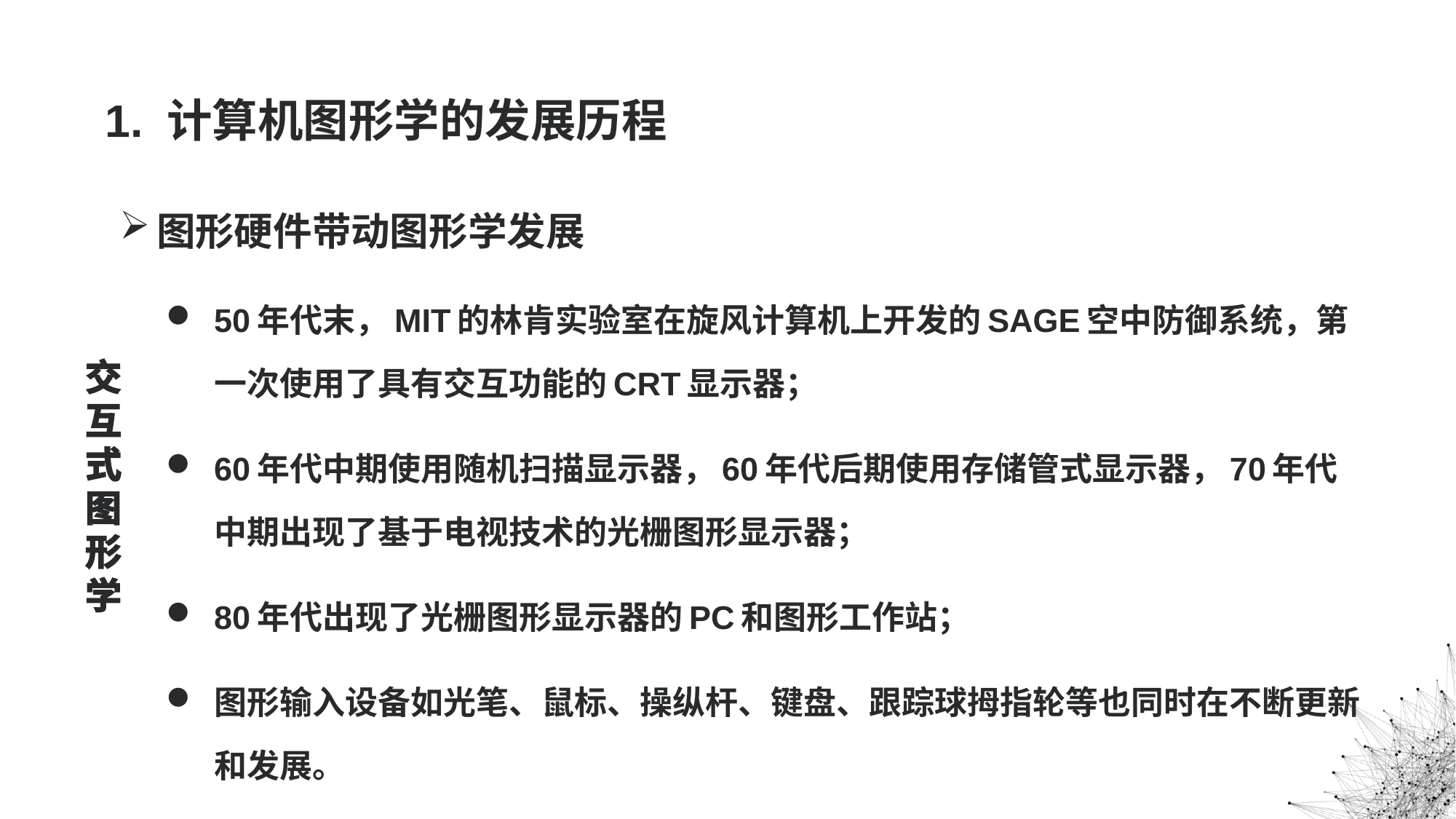

# 1. 计算机图形学的发展历程
图形硬件带动图形学发展
50年代末，MIT的林肯实验室在旋风计算机上开发的SAGE空中防御系统，第一次使用了具有交互功能的CRT显示器；
60年代中期使用随机扫描显示器，60年代后期使用存储管式显示器，70年代中期出现了基于电视技术的光栅图形显示器；
80年代出现了光栅图形显示器的PC和图形工作站；
图形输入设备如光笔、鼠标、操纵杆、键盘、跟踪球拇指轮等也同时在不断更新和发展。

交互式图形学